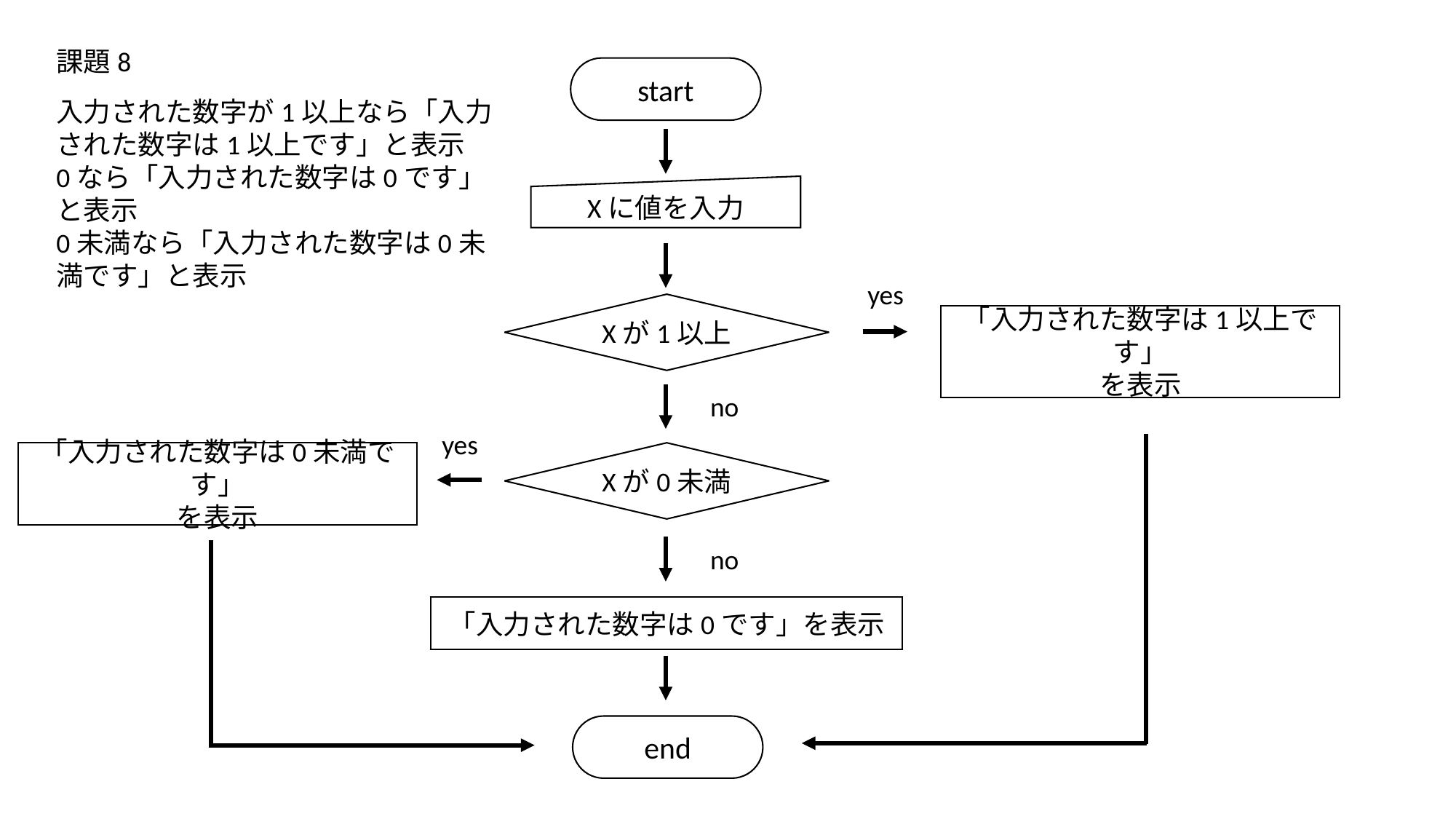

課題8
start
入力された数字が1以上なら「入力された数字は1以上です」と表示
0なら「入力された数字は0です」と表示
0未満なら「入力された数字は0未満です」と表示
Xに値を入力
yes
Xが1以上
「入力された数字は1以上です」
を表示
no
yes
「入力された数字は0未満です」
を表示
Xが0未満
no
「入力された数字は0です」を表示
end